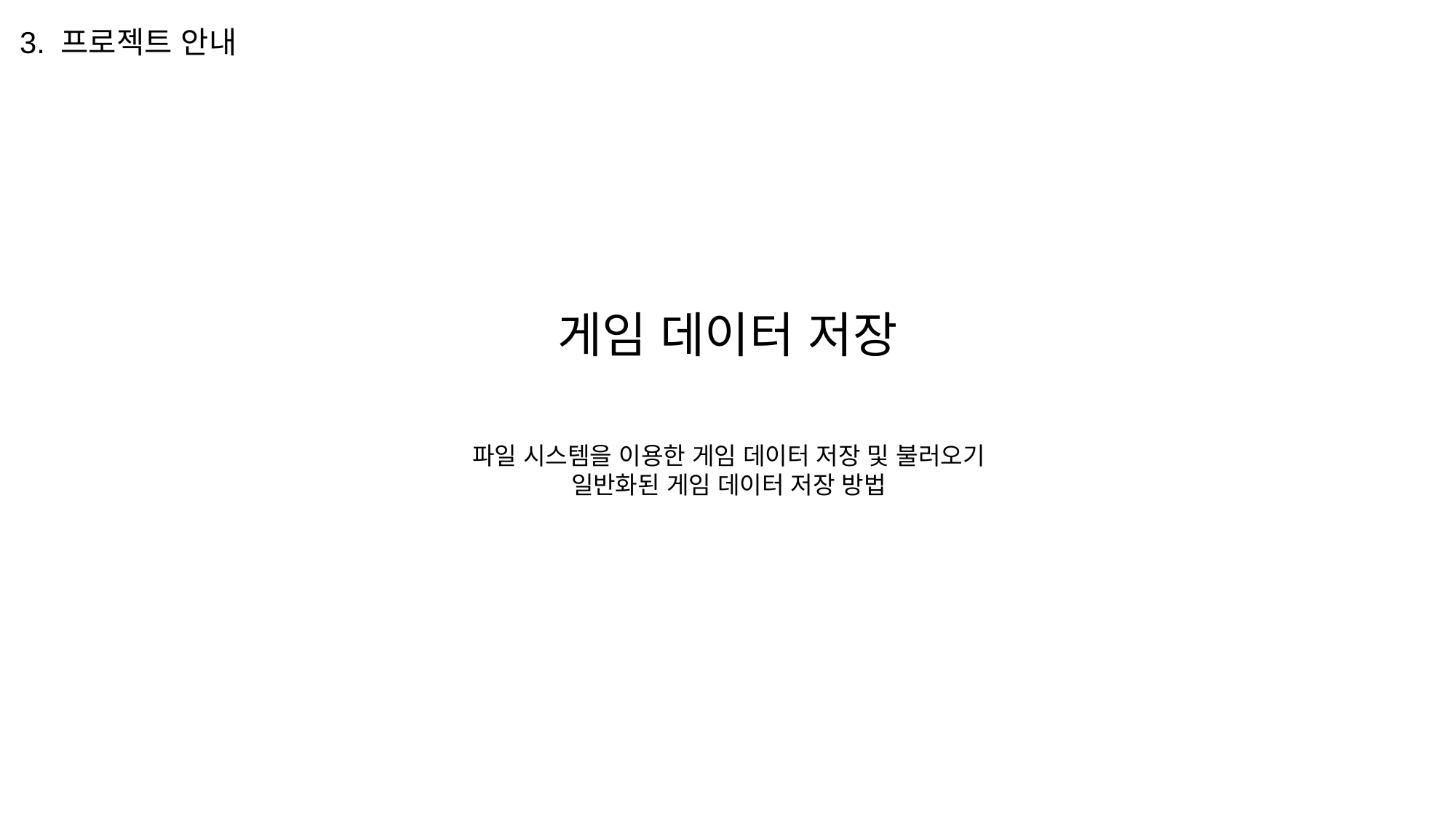

3. 프로젝트 안내
게임 데이터 저장
파일 시스템을 이용한 게임 데이터 저장 및 불러오기
일반화된 게임 데이터 저장 방법